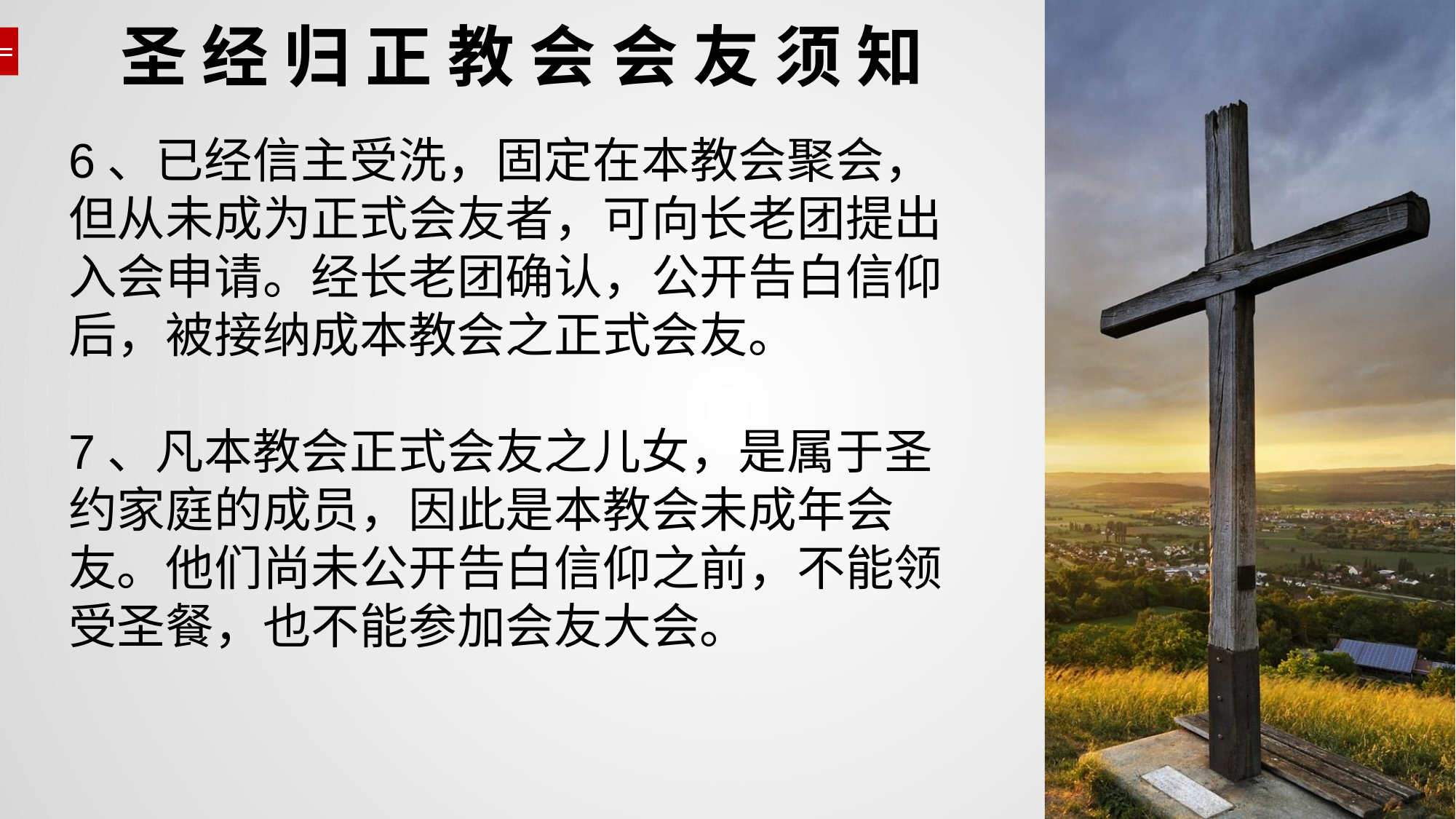

圣经归正教会会友须知
6、已经信主受洗，固定在本教会聚会，但从未成为正式会友者，可向长老团提出入会申请。经长老团确认，公开告白信仰后，被接纳成本教会之正式会友。

7、凡本教会正式会友之儿女，是属于圣约家庭的成员，因此是本教会未成年会友。他们尚未公开告白信仰之前，不能领受圣餐，也不能参加会友大会。